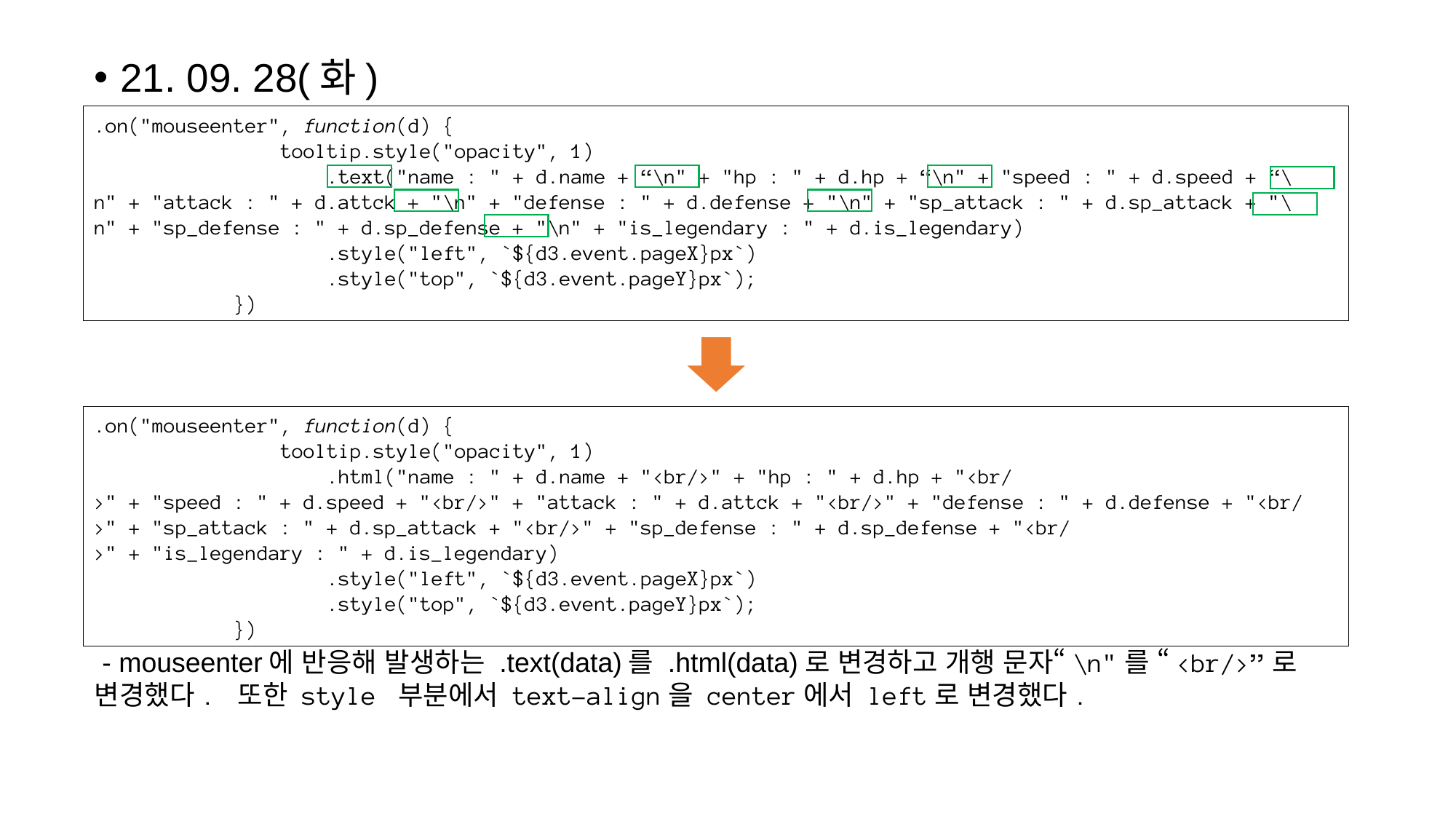

21. 09. 28(화)
.on("mouseenter", function(d) {
                tooltip.style("opacity", 1)
                    .text("name : " + d.name + “\n" + "hp : " + d.hp + “\n" + "speed : " + d.speed + “\n" + "attack : " + d.attck + "\n" + "defense : " + d.defense + "\n" + "sp_attack : " + d.sp_attack + "\n" + "sp_defense : " + d.sp_defense + "\n" + "is_legendary : " + d.is_legendary)
                    .style("left", `${d3.event.pageX}px`)
                    .style("top", `${d3.event.pageY}px`);
            })

.on("mouseenter", function(d) {
                tooltip.style("opacity", 1)
                    .html("name : " + d.name + "<br/>" + "hp : " + d.hp + "<br/>" + "speed : " + d.speed + "<br/>" + "attack : " + d.attck + "<br/>" + "defense : " + d.defense + "<br/>" + "sp_attack : " + d.sp_attack + "<br/>" + "sp_defense : " + d.sp_defense + "<br/>" + "is_legendary : " + d.is_legendary)
                    .style("left", `${d3.event.pageX}px`)
                    .style("top", `${d3.event.pageY}px`);
            })
 - mouseenter에 반응해 발생하는 .text(data)를 .html(data)로 변경하고 개행 문자“\n"를 “<br/>”로 변경했다. 또한 style 부분에서 text-align을 center에서 left로 변경했다.